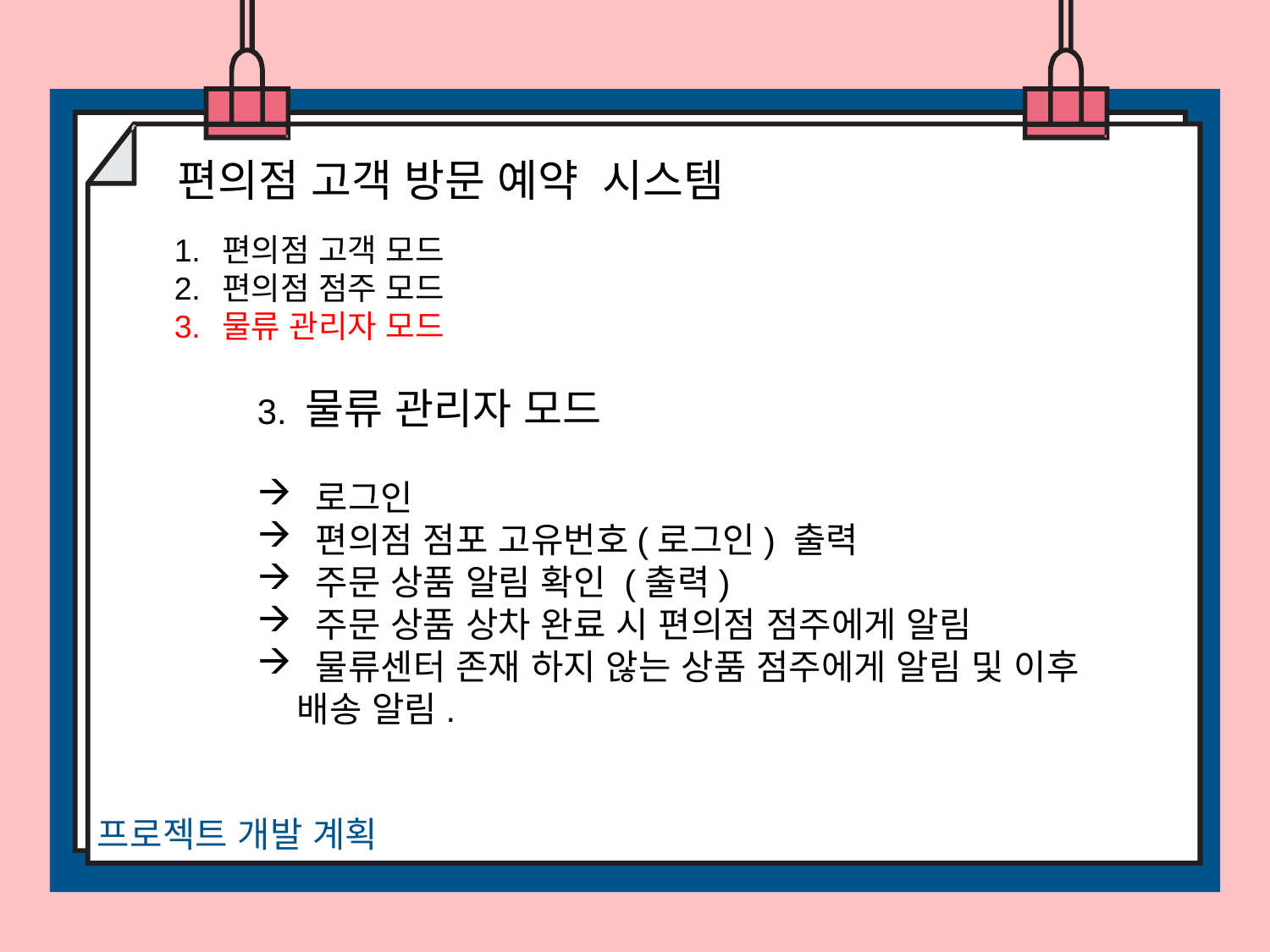

편의점 고객 방문 예약  시스템

편의점 고객 모드
편의점 점주 모드
물류 관리자 모드
3. 물류 관리자 모드

 로그인
 편의점 점포 고유번호(로그인) 출력
 주문 상품 알림 확인 (출력)
 주문 상품 상차 완료 시 편의점 점주에게 알림
 물류센터 존재 하지 않는 상품 점주에게 알림 및 이후 배송 알림.
프로젝트 개발 계획